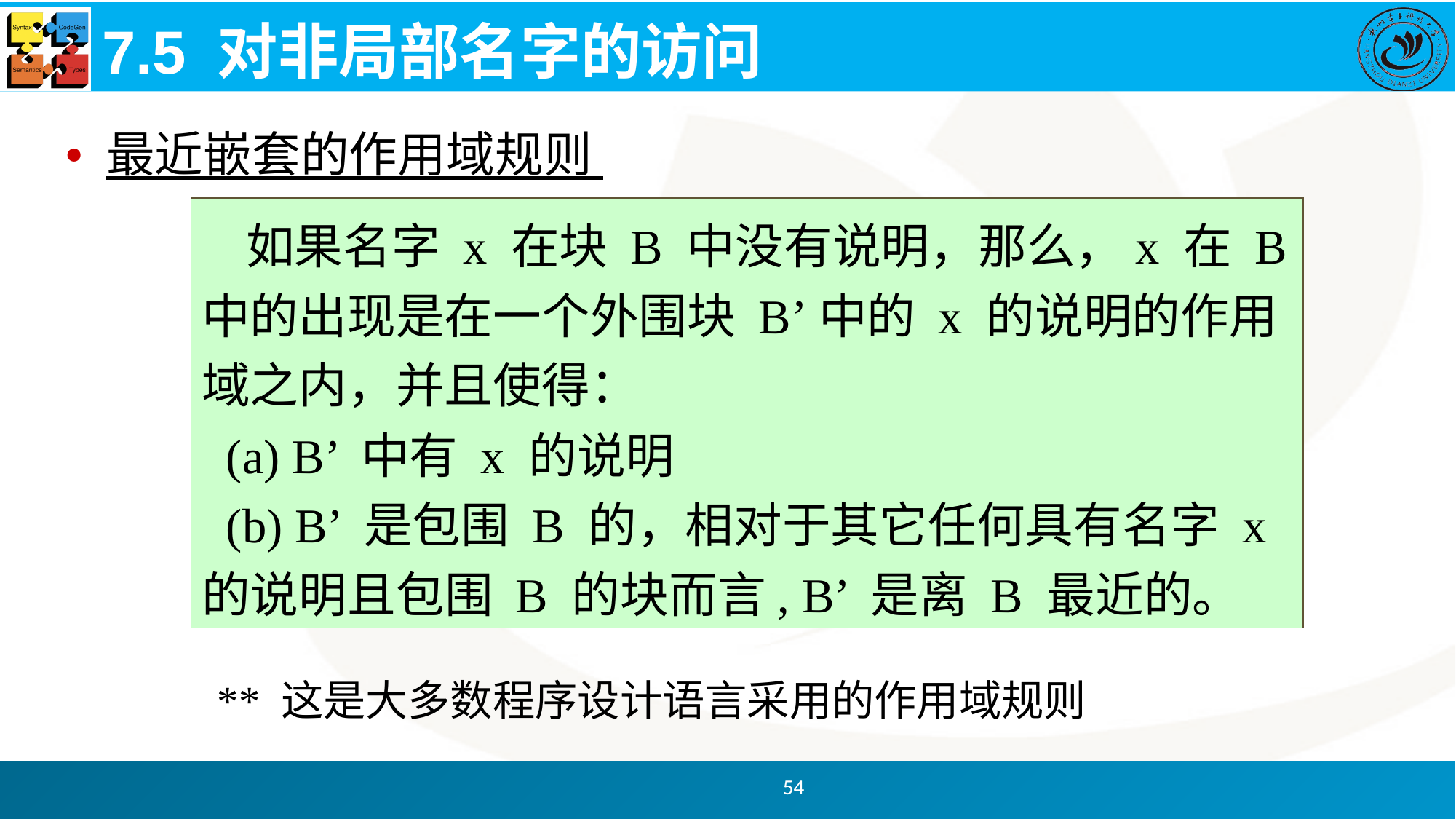

# 7.5 对非局部名字的访问
最近嵌套的作用域规则
   如果名字 x 在块 B 中没有说明，那么，x 在 B 中的出现是在一个外围块 B’中的 x 的说明的作用域之内，并且使得：
  (a) B’ 中有 x 的说明
  (b) B’ 是包围 B 的，相对于其它任何具有名字 x 的说明且包围 B 的块而言, B’ 是离 B 最近的。
** 这是大多数程序设计语言采用的作用域规则
54